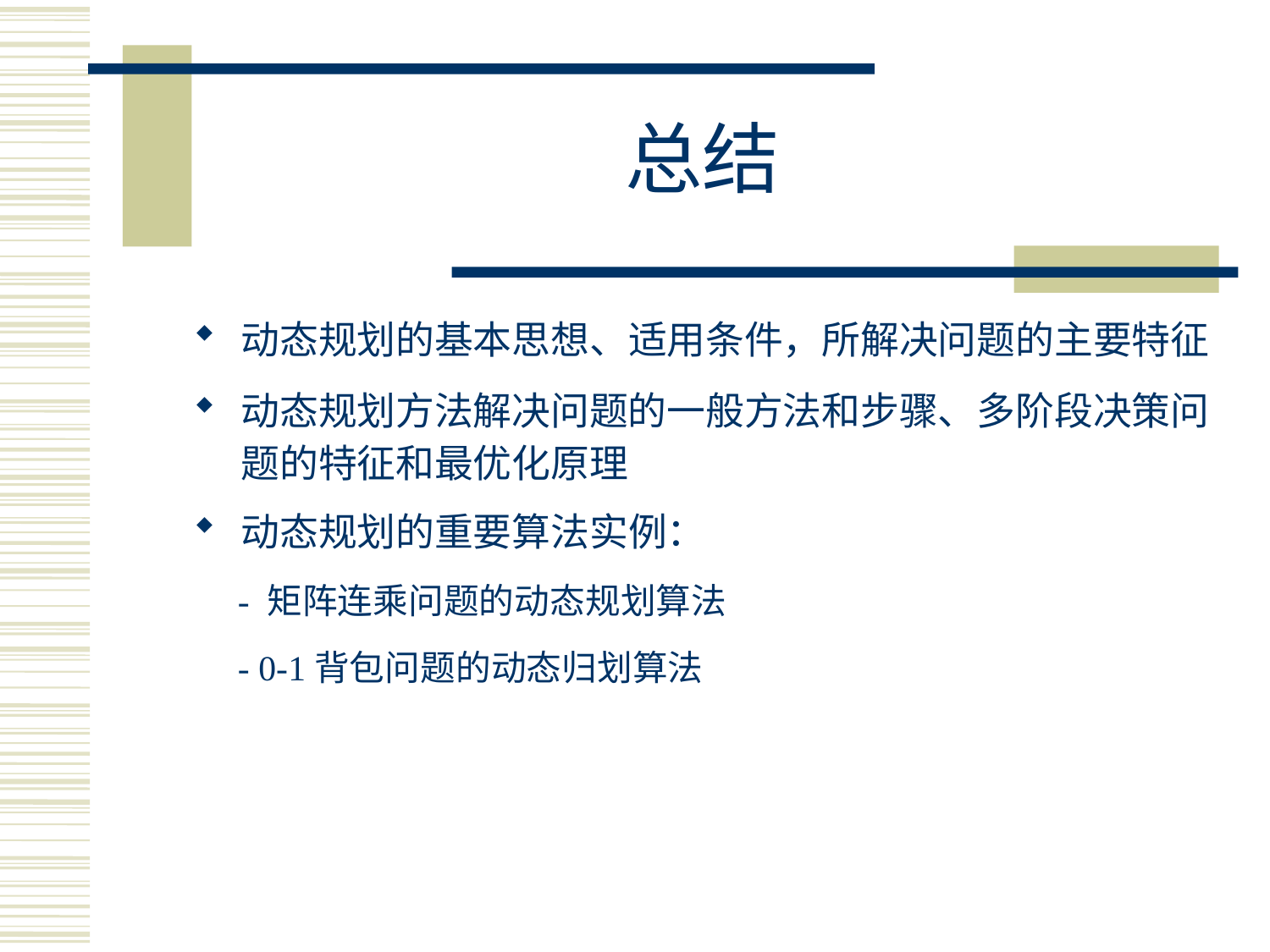

# 总结
动态规划的基本思想、适用条件，所解决问题的主要特征
动态规划方法解决问题的一般方法和步骤、多阶段决策问题的特征和最优化原理
动态规划的重要算法实例：
     - 矩阵连乘问题的动态规划算法
     - 0-1背包问题的动态归划算法